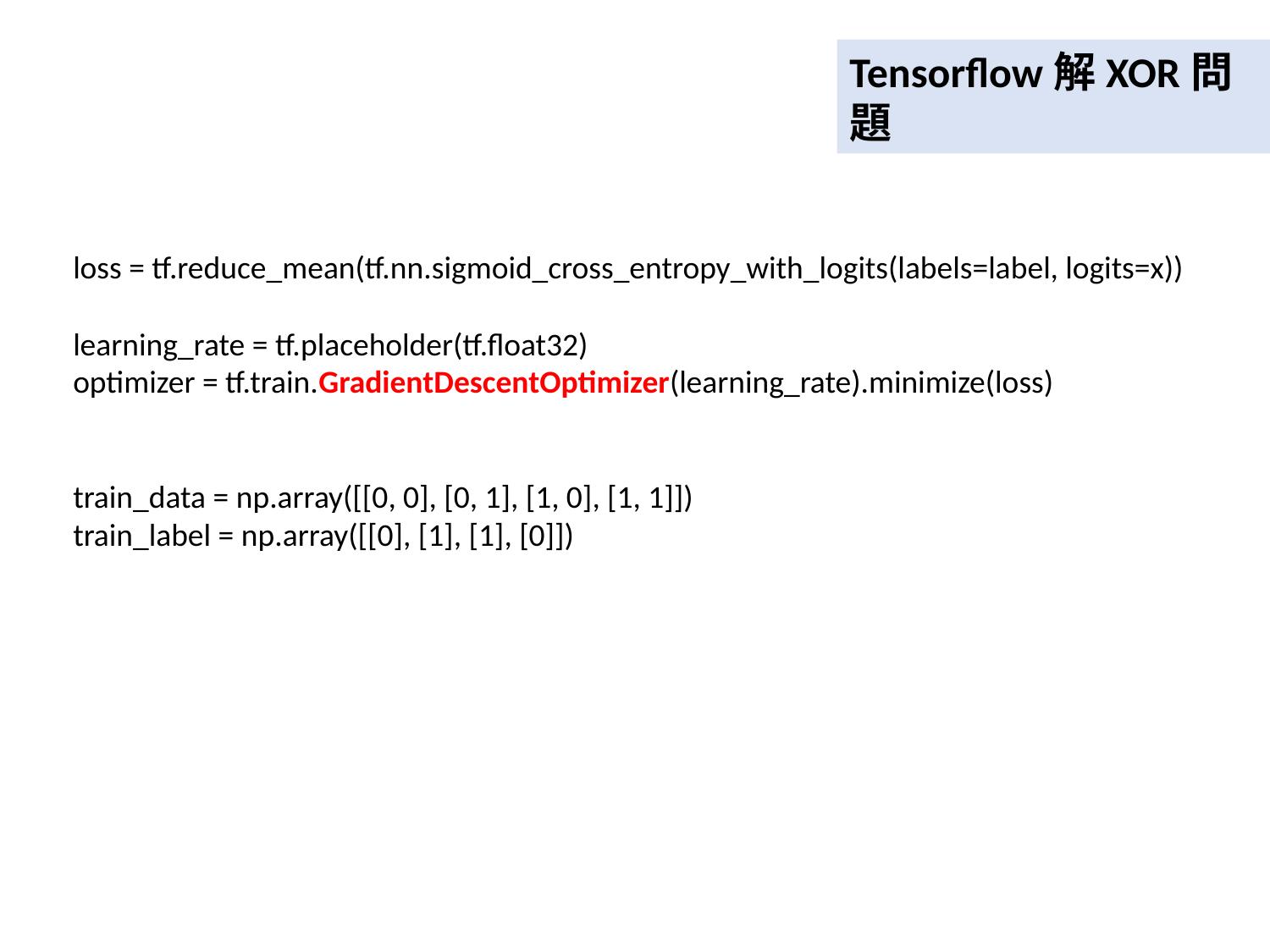

Tensorflow解XOR問題

loss = tf.reduce_mean(tf.nn.sigmoid_cross_entropy_with_logits(labels=label, logits=x))

learning_rate = tf.placeholder(tf.float32)
optimizer = tf.train.GradientDescentOptimizer(learning_rate).minimize(loss)

train_data = np.array([[0, 0], [0, 1], [1, 0], [1, 1]])
train_label = np.array([[0], [1], [1], [0]])